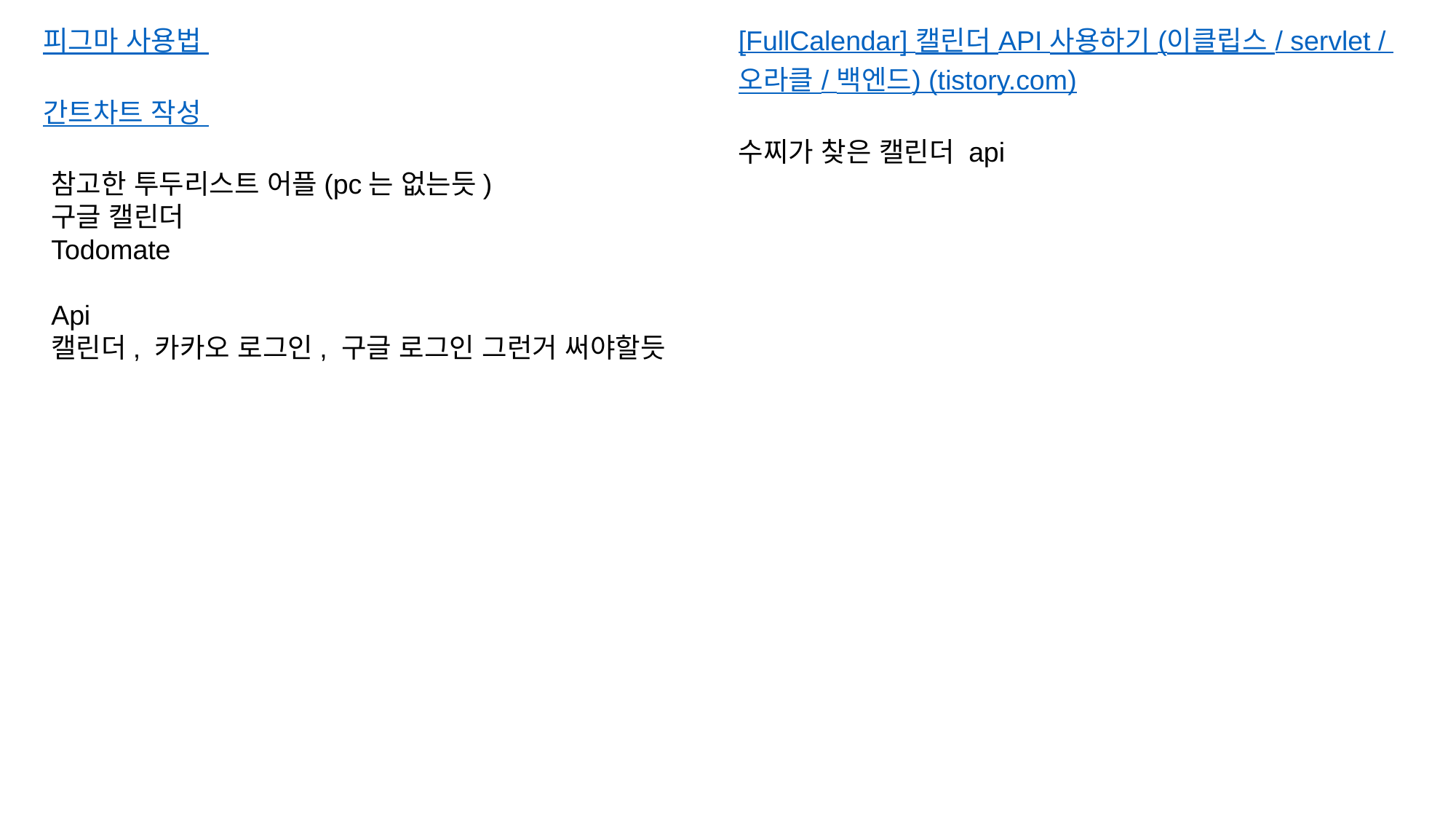

피그마 사용법

간트차트 작성
[FullCalendar] 캘린더 API 사용하기 (이클립스 / servlet / 오라클 / 백엔드) (tistory.com)

수찌가 찾은 캘린더 api
참고한 투두리스트 어플(pc는 없는듯)
구글 캘린더
Todomate

Api
캘린더, 카카오 로그인, 구글 로그인 그런거 써야할듯